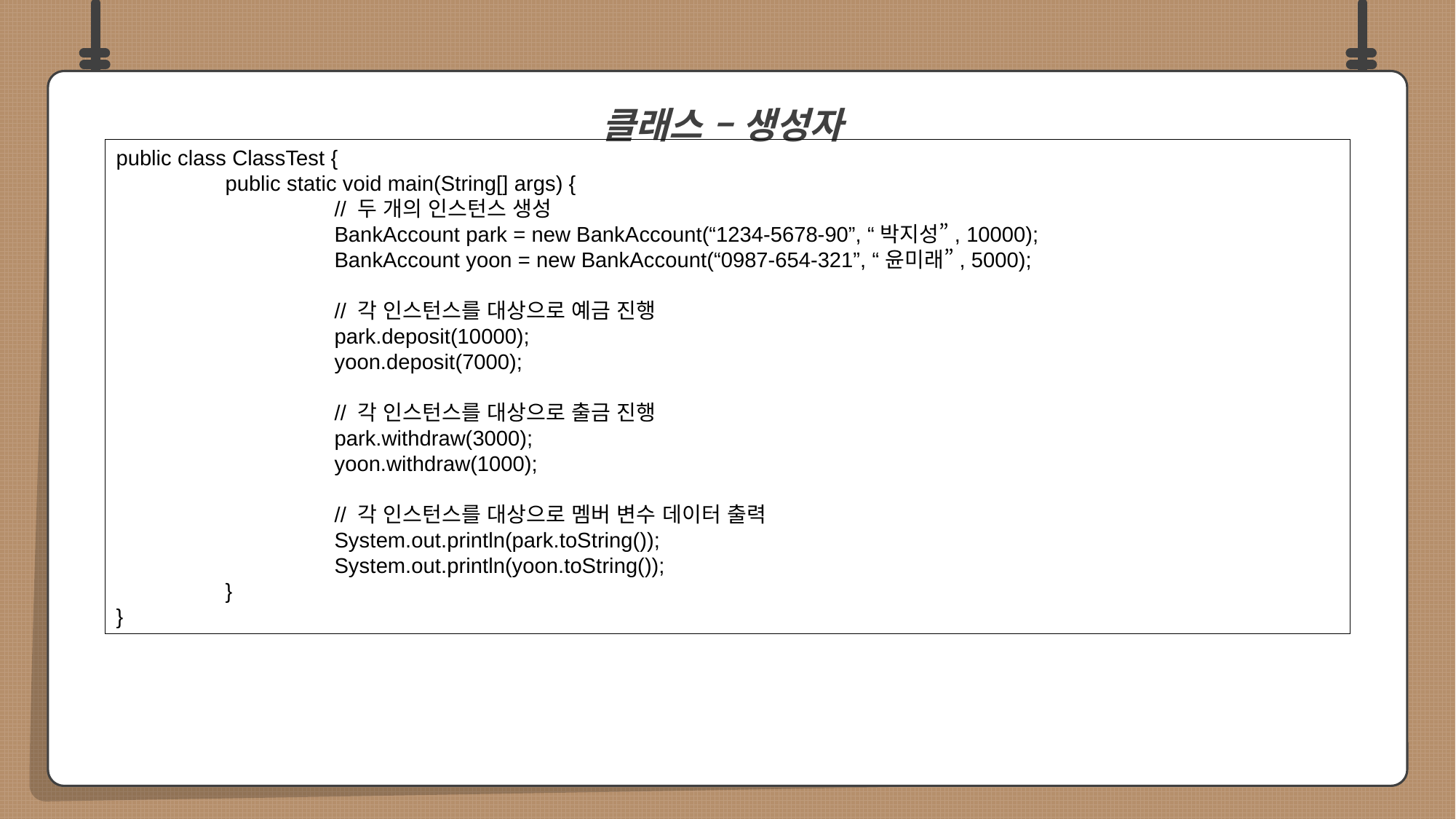

클래스 – 생성자

public class ClassTest {
	public static void main(String[] args) {
		// 두 개의 인스턴스 생성
		BankAccount park = new BankAccount(“1234-5678-90”, “박지성”, 10000);
		BankAccount yoon = new BankAccount(“0987-654-321”, “윤미래”, 5000);

		// 각 인스턴스를 대상으로 예금 진행
		park.deposit(10000);
		yoon.deposit(7000);

		// 각 인스턴스를 대상으로 출금 진행
		park.withdraw(3000);
		yoon.withdraw(1000);

		// 각 인스턴스를 대상으로 멤버 변수 데이터 출력
		System.out.println(park.toString());
		System.out.println(yoon.toString());
	}
}